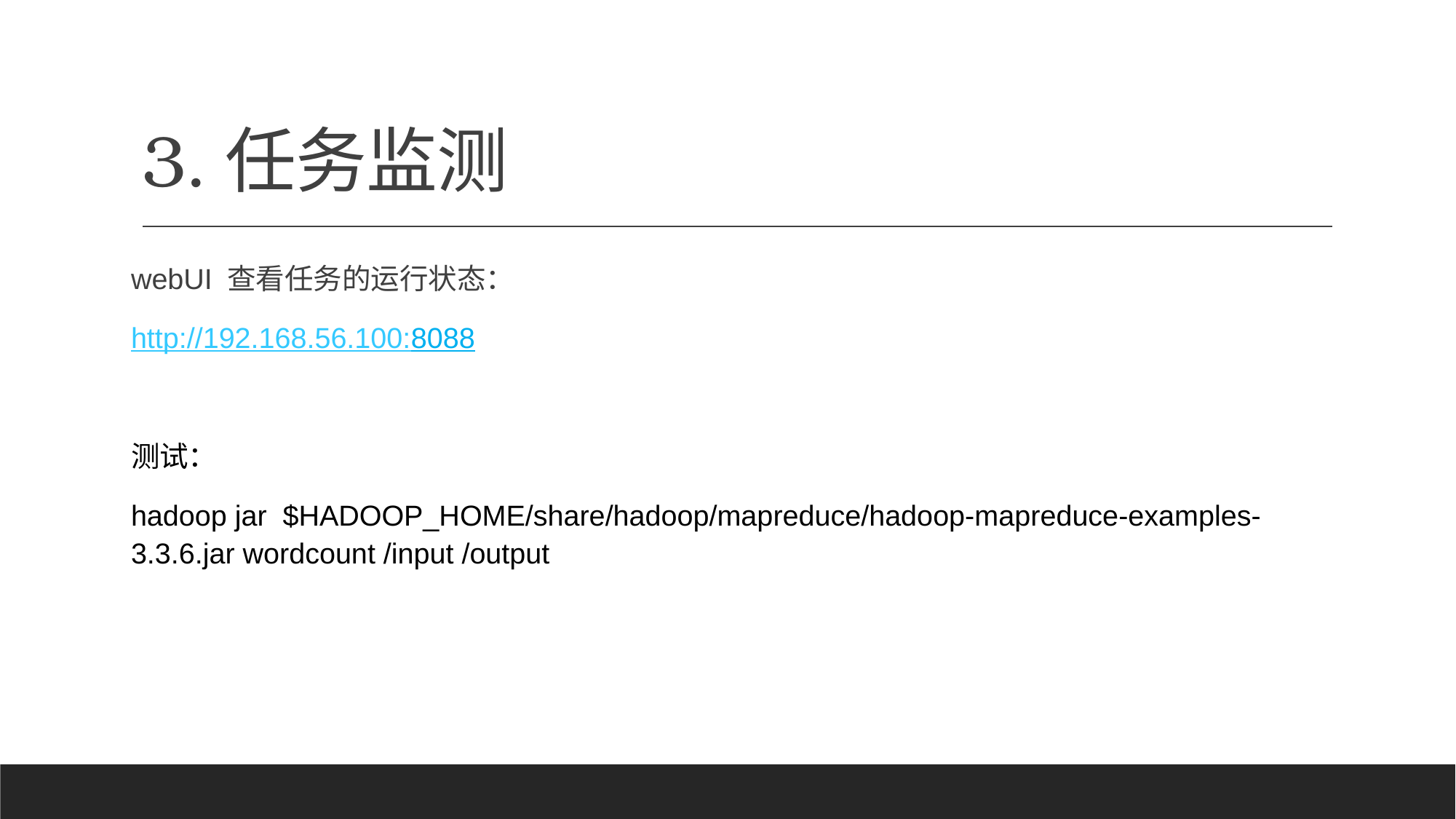

# 3.任务监测
webUI 查看任务的运行状态：
http://192.168.56.100:8088

测试：
hadoop jar  $HADOOP_HOME/share/hadoop/mapreduce/hadoop-mapreduce-examples-3.3.6.jar wordcount /input /output